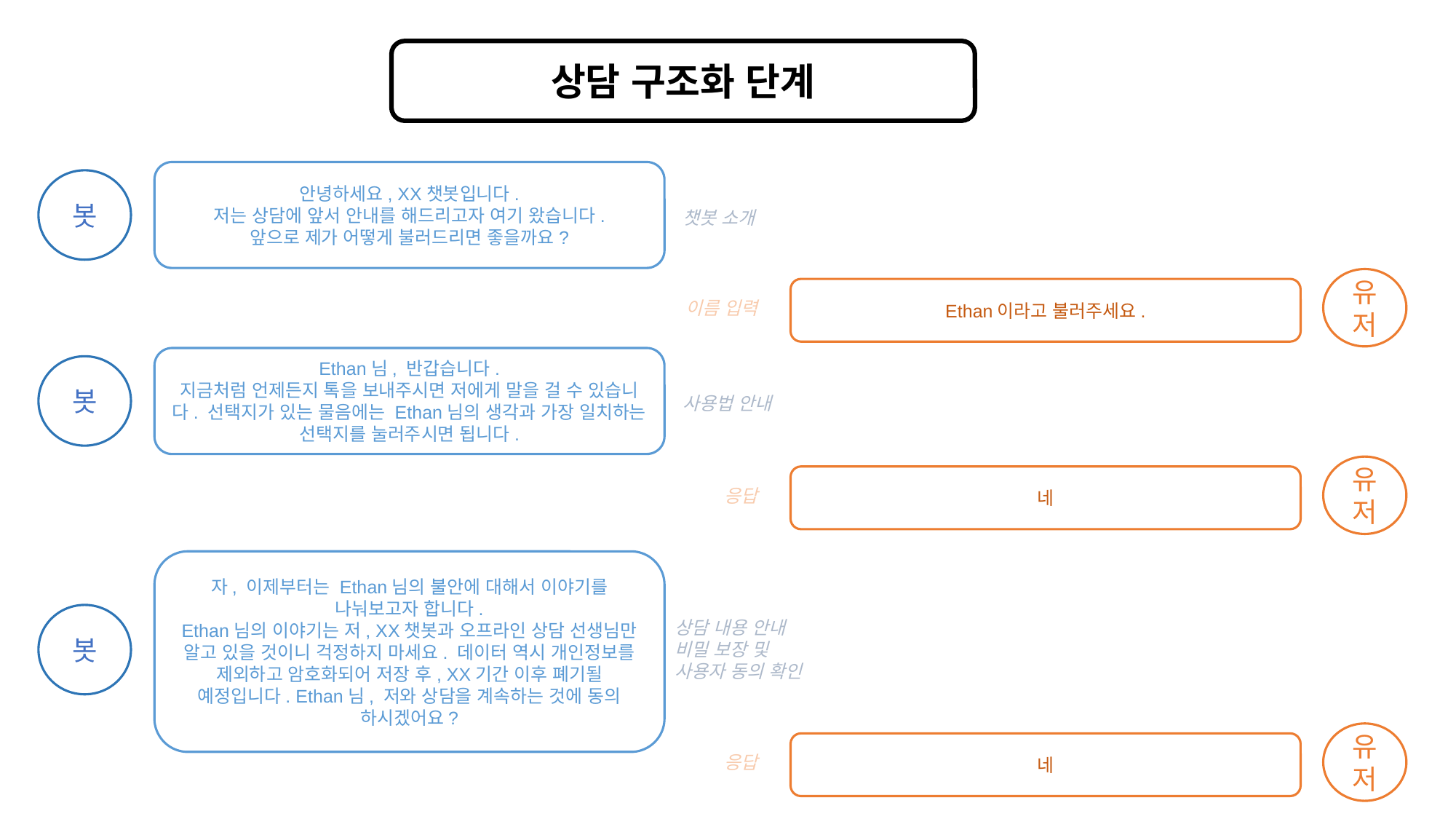

상담 구조화 단계
안녕하세요, XX챗봇입니다.
저는 상담에 앞서 안내를 해드리고자 여기 왔습니다.
앞으로 제가 어떻게 불러드리면 좋을까요?
봇
챗봇 소개
유저
Ethan이라고 불러주세요.
이름 입력
Ethan님, 반갑습니다.
지금처럼 언제든지 톡을 보내주시면 저에게 말을 걸 수 있습니다. 선택지가 있는 물음에는 Ethan님의 생각과 가장 일치하는 선택지를 눌러주시면 됩니다.
봇
사용법 안내
유저
네
응답
자, 이제부터는 Ethan님의 불안에 대해서 이야기를 나눠보고자 합니다.
Ethan님의 이야기는 저, XX챗봇과 오프라인 상담 선생님만 알고 있을 것이니 걱정하지 마세요. 데이터 역시 개인정보를 제외하고 암호화되어 저장 후, XX기간 이후 폐기될 예정입니다. Ethan님, 저와 상담을 계속하는 것에 동의 하시겠어요?
봇
상담 내용 안내
비밀 보장 및
사용자 동의 확인
유저
네
응답